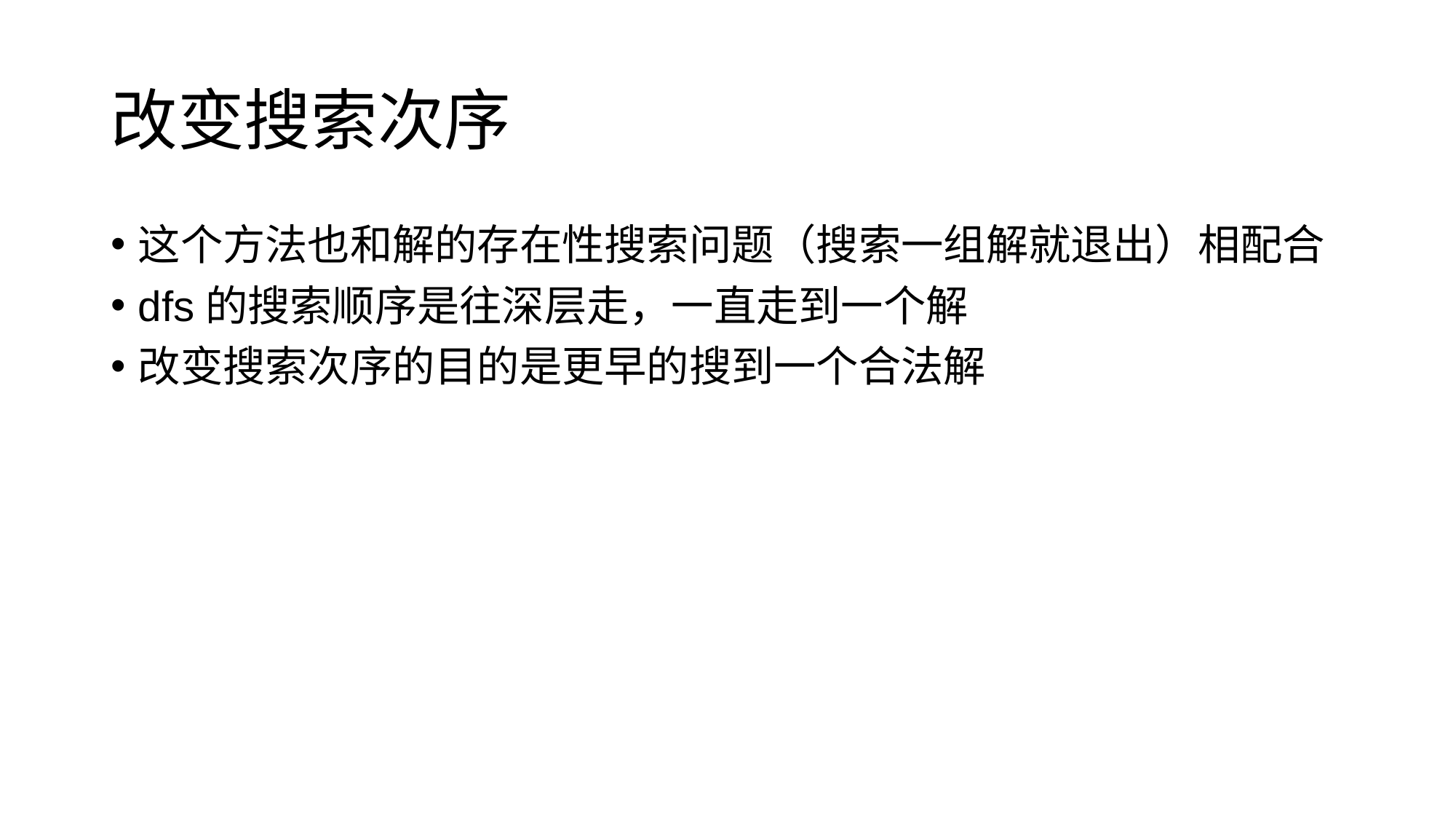

# 改变搜索次序
这个方法也和解的存在性搜索问题（搜索一组解就退出）相配合
dfs的搜索顺序是往深层走，一直走到一个解
改变搜索次序的目的是更早的搜到一个合法解